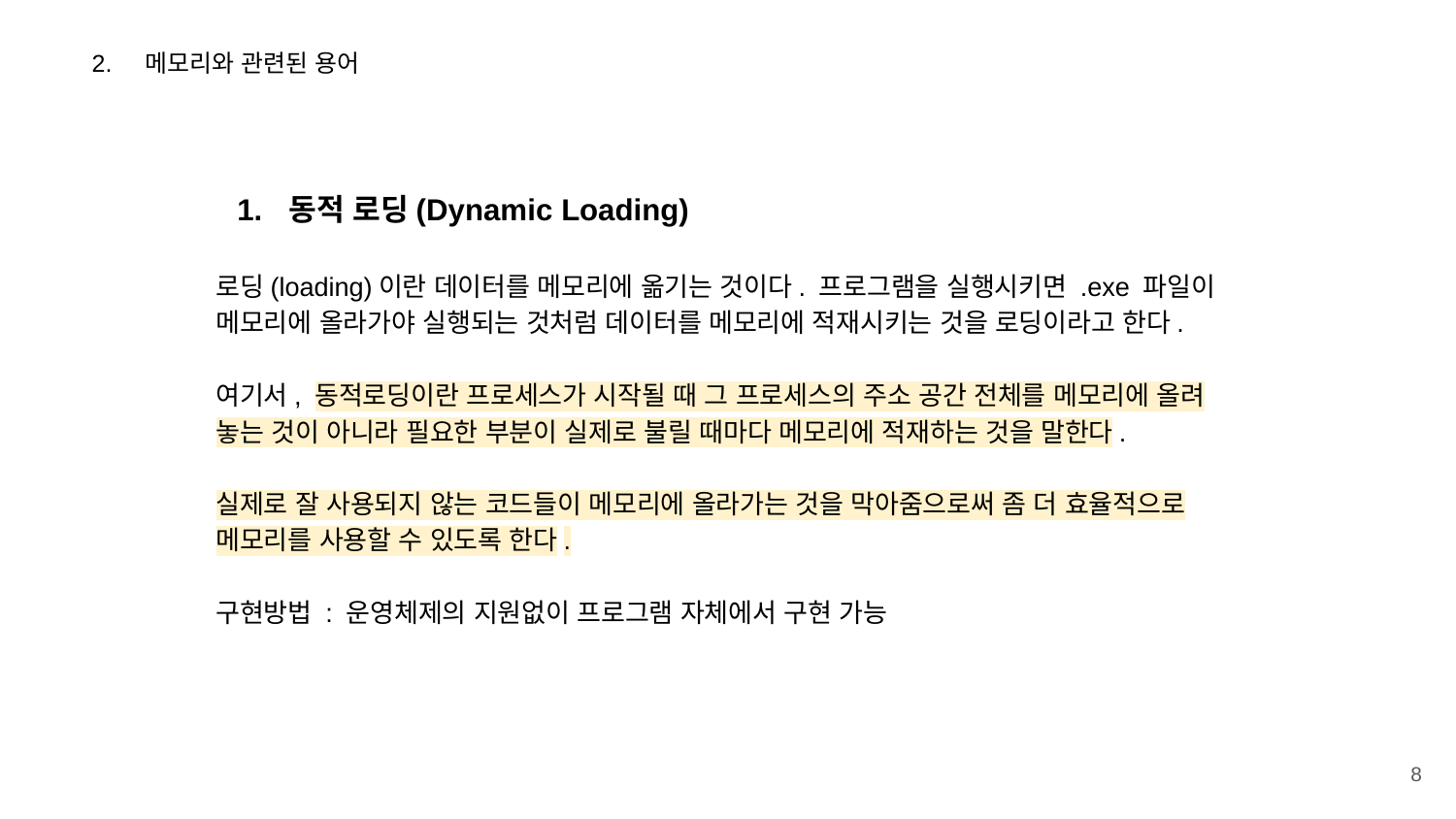

2.    메모리와 관련된 용어
동적 로딩(Dynamic Loading)

로딩(loading)이란 데이터를 메모리에 옮기는 것이다. 프로그램을 실행시키면 .exe 파일이 메모리에 올라가야 실행되는 것처럼 데이터를 메모리에 적재시키는 것을 로딩이라고 한다.

여기서, 동적로딩이란 프로세스가 시작될 때 그 프로세스의 주소 공간 전체를 메모리에 올려 놓는 것이 아니라 필요한 부분이 실제로 불릴 때마다 메모리에 적재하는 것을 말한다.

실제로 잘 사용되지 않는 코드들이 메모리에 올라가는 것을 막아줌으로써 좀 더 효율적으로 메모리를 사용할 수 있도록 한다.

구현방법 : 운영체제의 지원없이 프로그램 자체에서 구현 가능
8